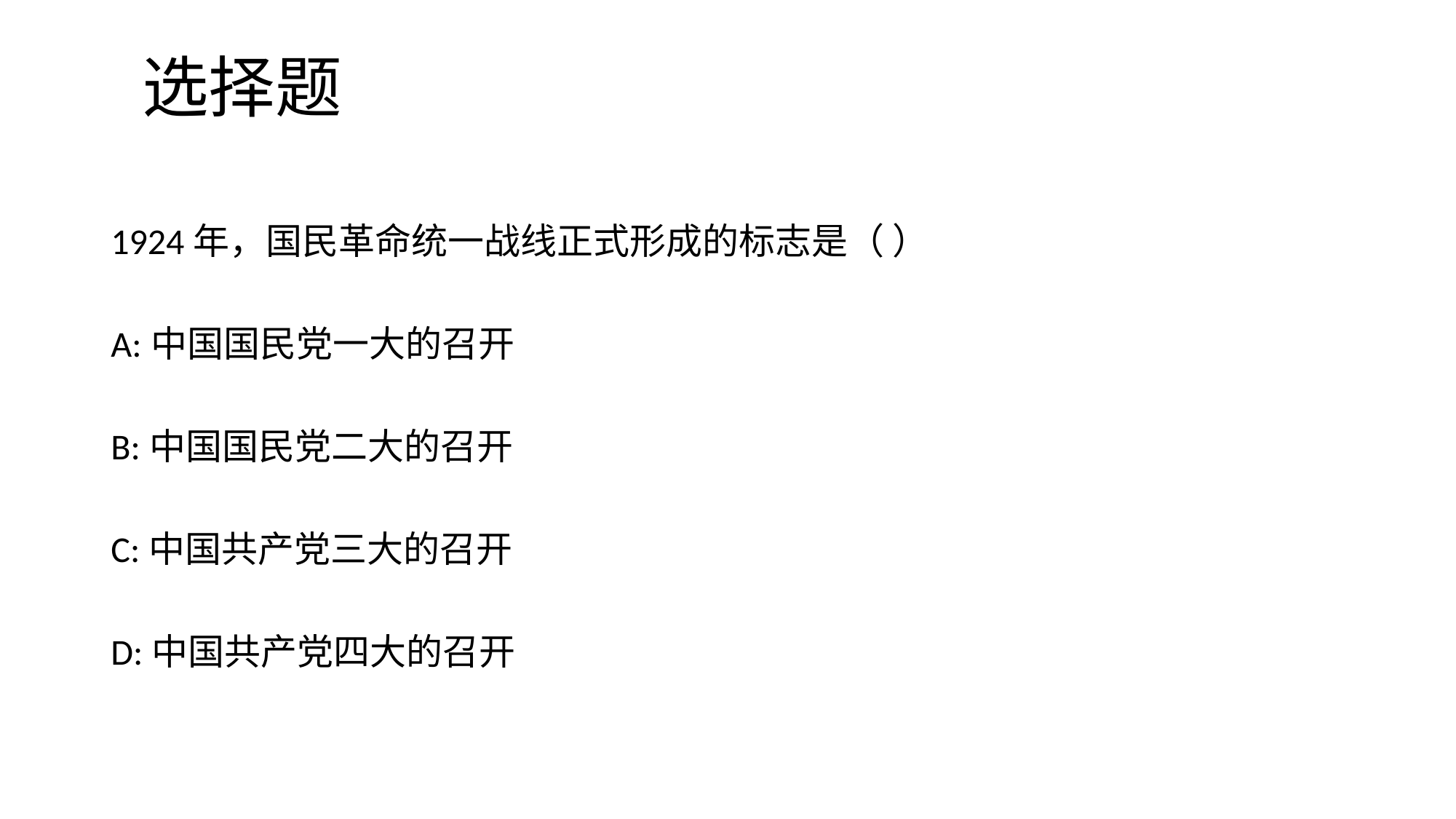

# 选择题
1924年，国民革命统一战线正式形成的标志是（ ）
A:中国国民党一大的召开
B:中国国民党二大的召开
C:中国共产党三大的召开
D:中国共产党四大的召开